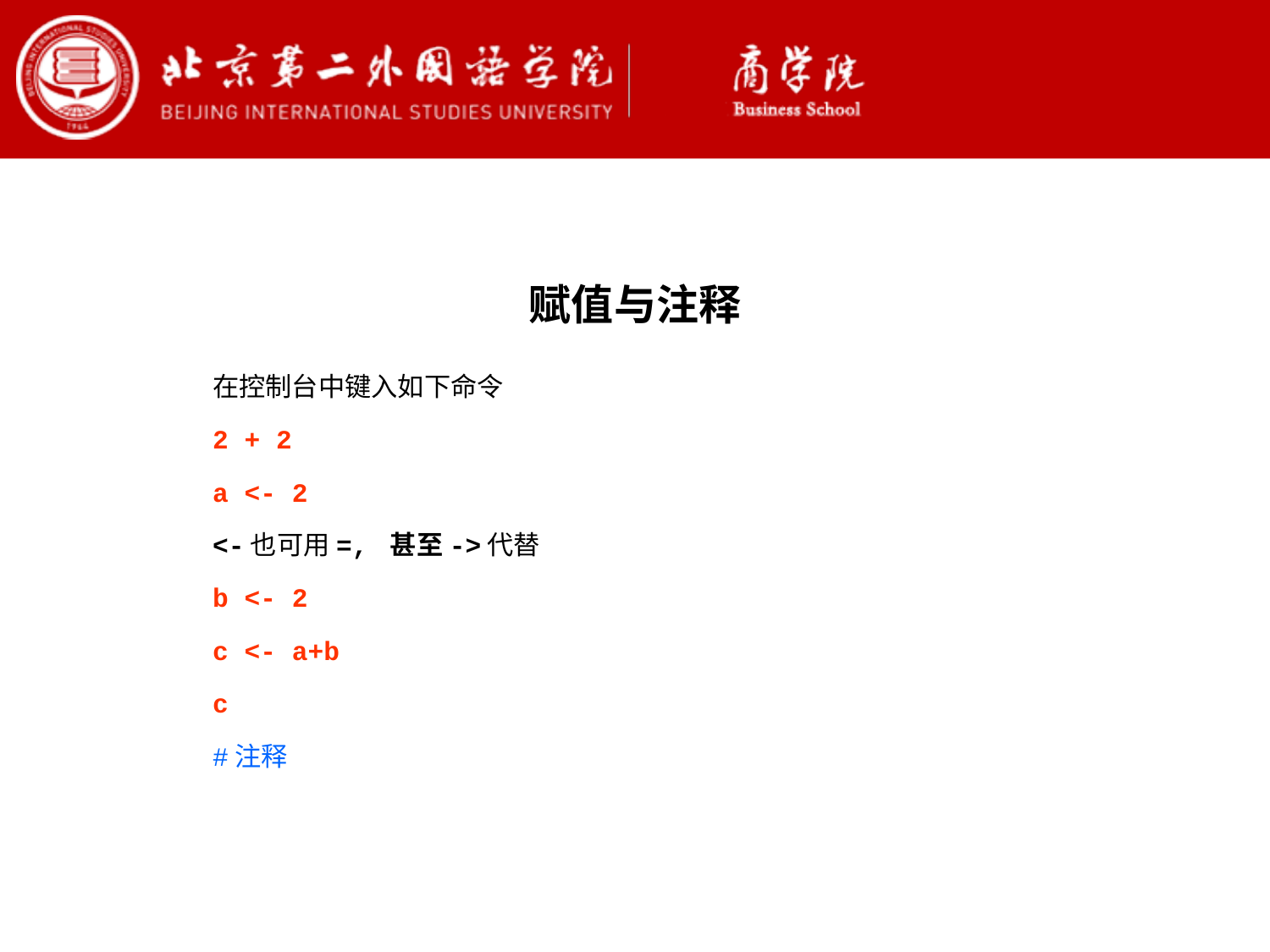

赋值与注释
在控制台中键入如下命令
2 + 2
a <- 2
<-也可用=, 甚至->代替
b <- 2
c <- a+b
c
#注释